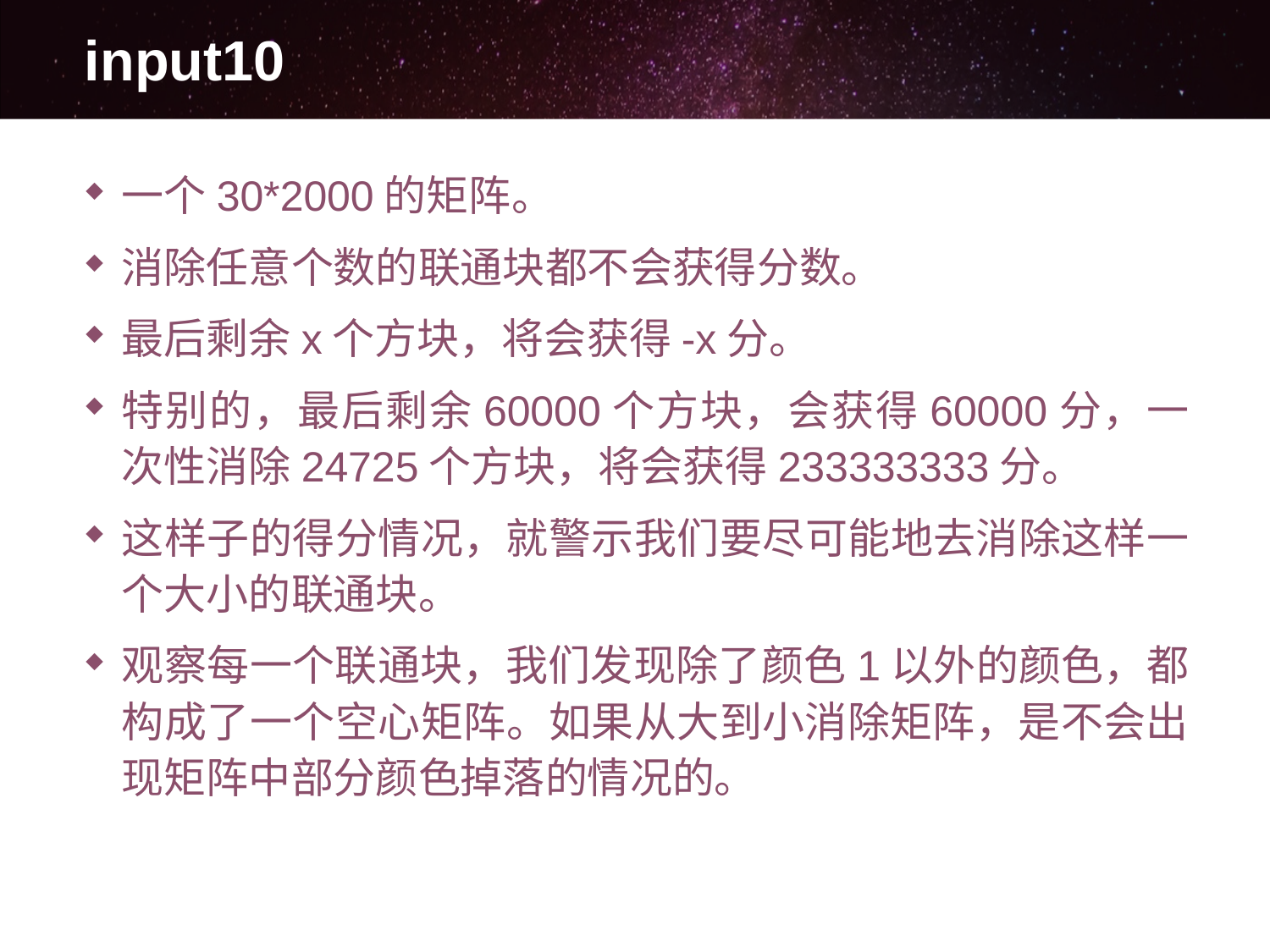

# input10
一个30*2000的矩阵。
消除任意个数的联通块都不会获得分数。
最后剩余x个方块，将会获得-x分。
特别的，最后剩余60000个方块，会获得60000分，一次性消除24725个方块，将会获得233333333分。
这样子的得分情况，就警示我们要尽可能地去消除这样一个大小的联通块。
观察每一个联通块，我们发现除了颜色1以外的颜色，都构成了一个空心矩阵。如果从大到小消除矩阵，是不会出现矩阵中部分颜色掉落的情况的。